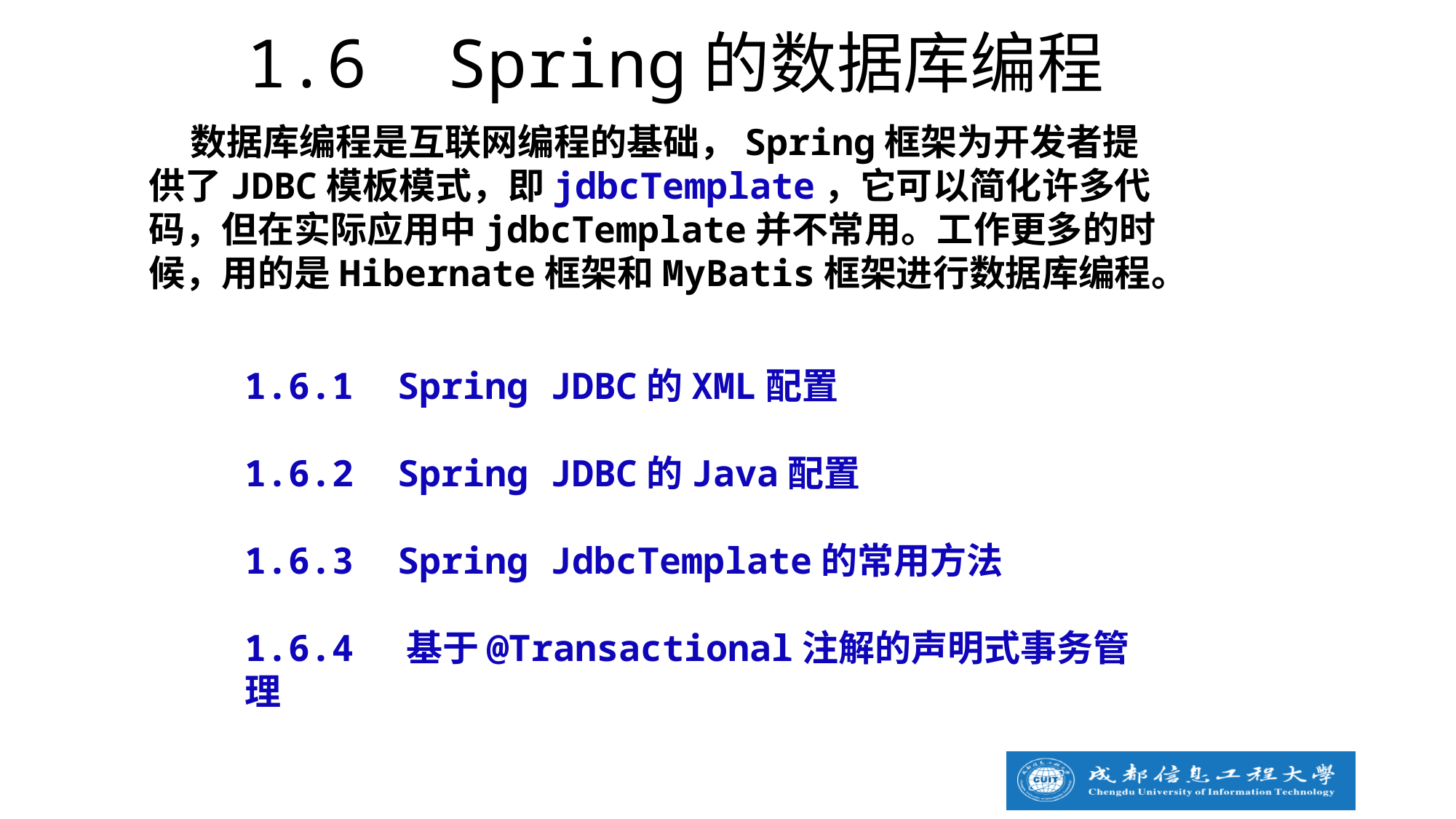

1.6  Spring的数据库编程
    数据库编程是互联网编程的基础，Spring框架为开发者提供了JDBC模板模式，即jdbcTemplate，它可以简化许多代码，但在实际应用中jdbcTemplate并不常用。工作更多的时候，用的是Hibernate框架和MyBatis框架进行数据库编程。
1.6.1  Spring JDBC的XML配置

1.6.2  Spring JDBC的Java配置

1.6.3  Spring JdbcTemplate的常用方法

1.6.4  基于@Transactional注解的声明式事务管理